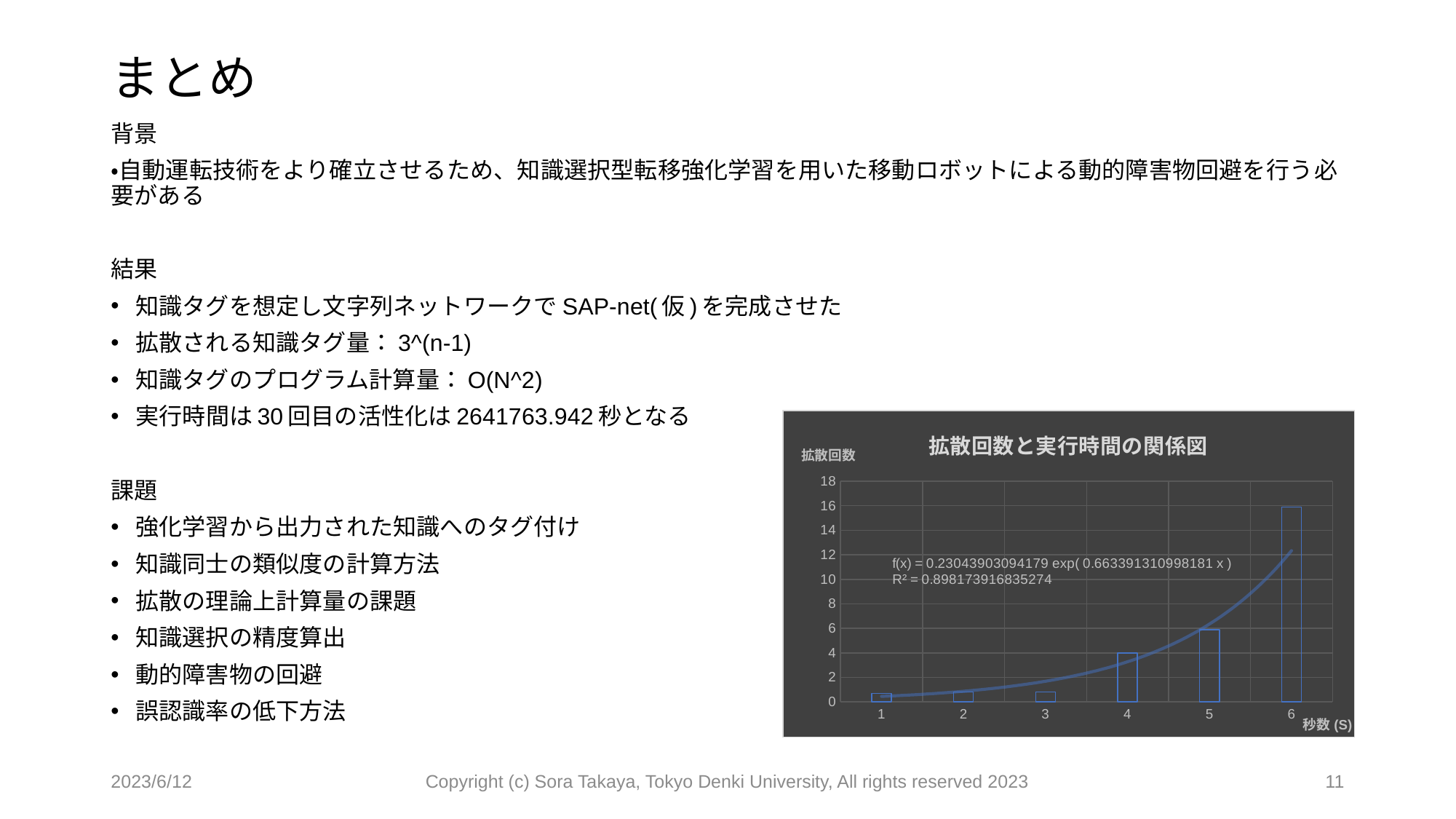

# まとめ
背景
・自動運転技術をより確立させるため、知識選択型転移強化学習を用いた移動ロボットによる動的障害物回避を行う必要がある

結果
知識タグを想定し文字列ネットワークでSAP-net(仮)を完成させた
拡散される知識タグ量：3^(n-1)
知識タグのプログラム計算量：O(N^2)
実行時間は30回目の活性化は2641763.942秒となる

課題
強化学習から出力された知識へのタグ付け
知識同士の類似度の計算方法
拡散の理論上計算量の課題
知識選択の精度算出
動的障害物の回避
誤認識率の低下方法

### Chart: 拡散回数と実行時間の関係図

| Category |  |
|---|---|
2023/6/12
11
Copyright (c) Sora Takaya, Tokyo Denki University, All rights reserved 2023